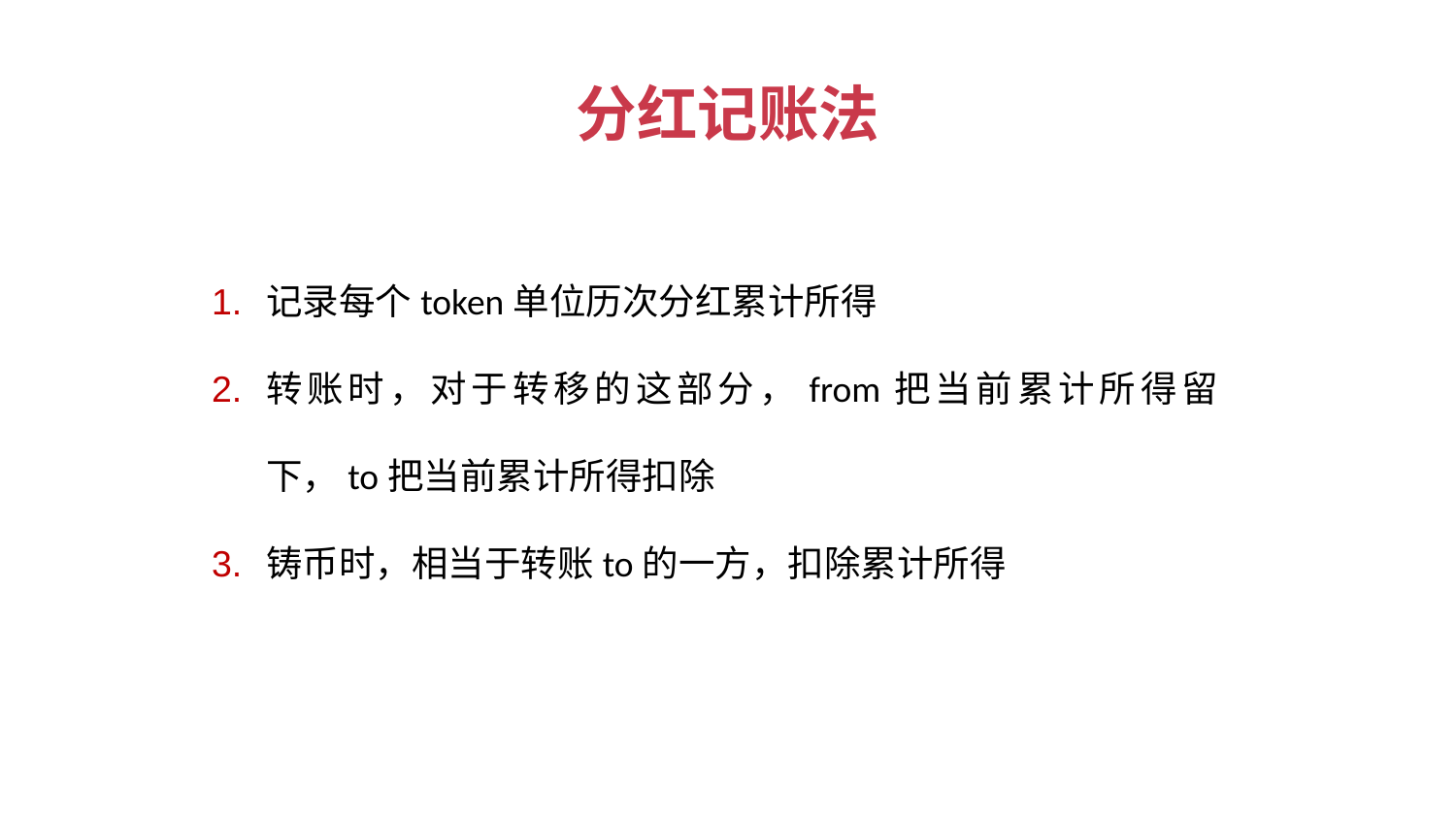

分红记账法
记录每个token单位历次分红累计所得
转账时，对于转移的这部分，from把当前累计所得留下，to把当前累计所得扣除
铸币时，相当于转账to的一方，扣除累计所得